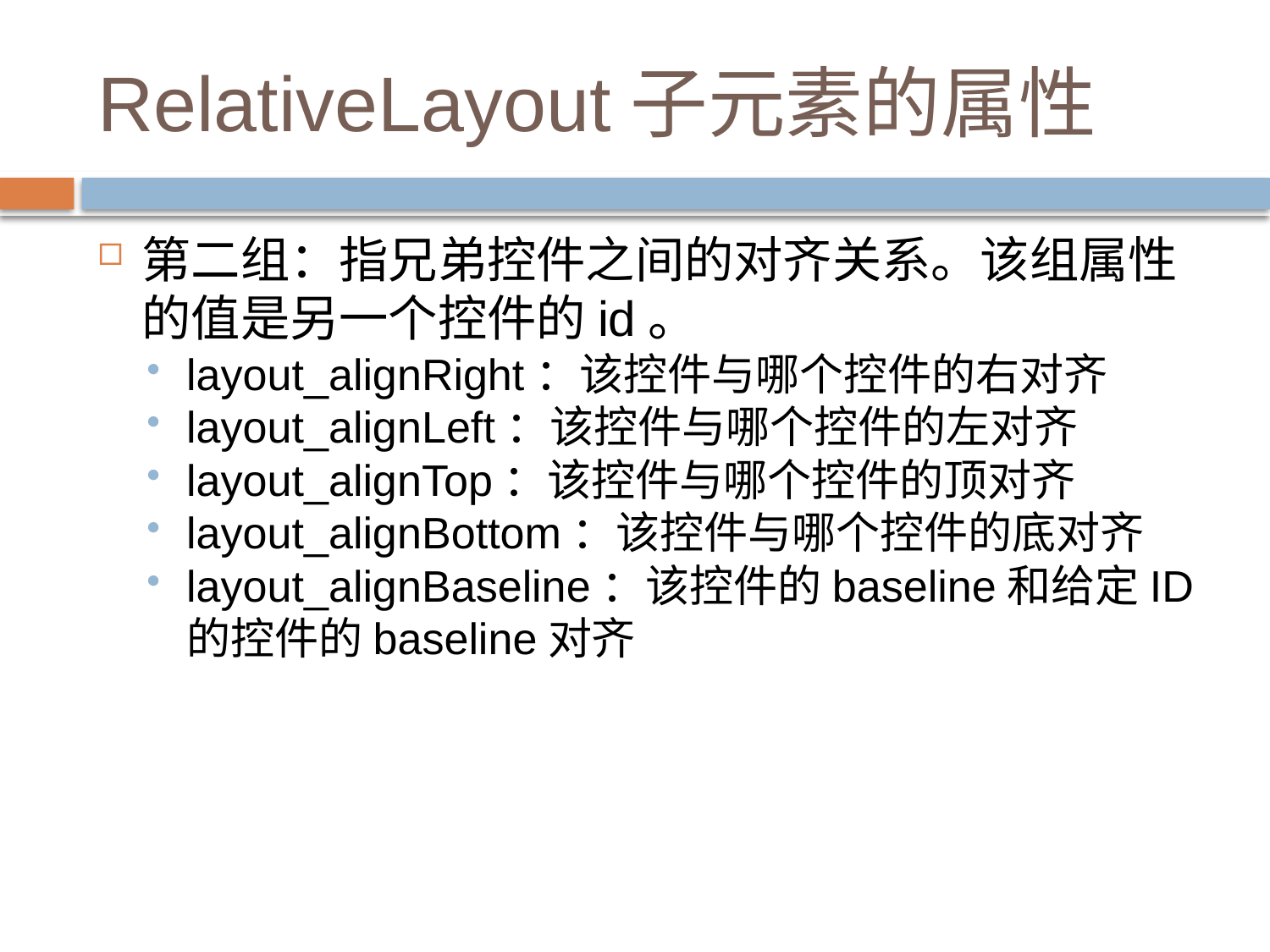

# RelativeLayout子元素的属性
第二组：指兄弟控件之间的对齐关系。该组属性的值是另一个控件的id。
layout_alignRight：该控件与哪个控件的右对齐
layout_alignLeft：该控件与哪个控件的左对齐
layout_alignTop：该控件与哪个控件的顶对齐
layout_alignBottom：该控件与哪个控件的底对齐
layout_alignBaseline：该控件的baseline和给定ID的控件的baseline对齐